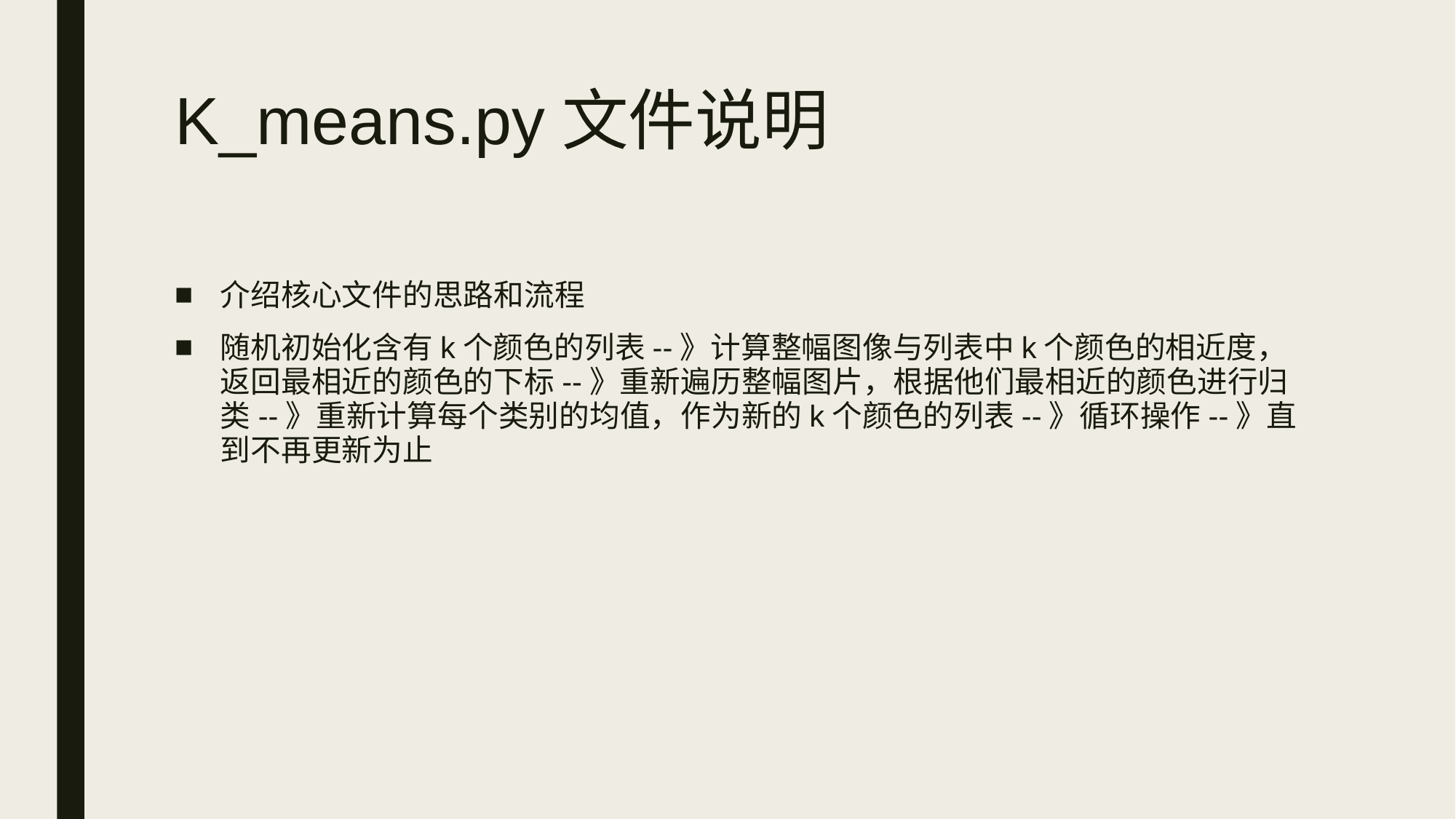

# K_means.py文件说明
介绍核心文件的思路和流程
随机初始化含有k个颜色的列表--》计算整幅图像与列表中k个颜色的相近度，返回最相近的颜色的下标--》重新遍历整幅图片，根据他们最相近的颜色进行归类--》重新计算每个类别的均值，作为新的k个颜色的列表--》循环操作--》直到不再更新为止